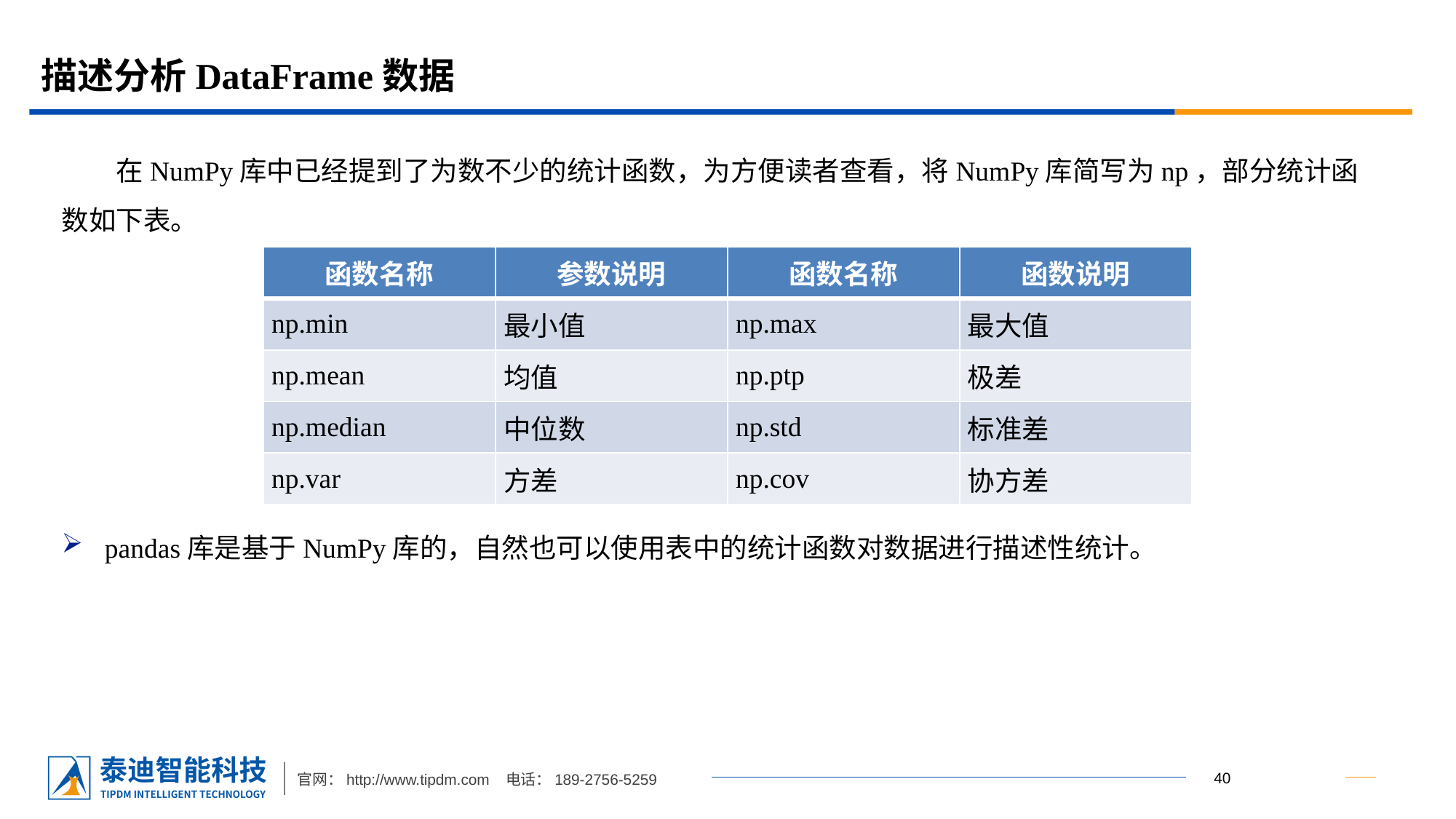

# 描述分析DataFrame数据
在NumPy库中已经提到了为数不少的统计函数，为方便读者查看，将NumPy库简写为np，部分统计函数如下表。

pandas库是基于NumPy库的，自然也可以使用表中的统计函数对数据进行描述性统计。

| 函数名称 | 参数说明 | 函数名称 | 函数说明 |
| --- | --- | --- | --- |
| np.min | 最小值 | np.max | 最大值 |
| np.mean | 均值 | np.ptp | 极差 |
| np.median | 中位数 | np.std | 标准差 |
| np.var | 方差 | np.cov | 协方差 |